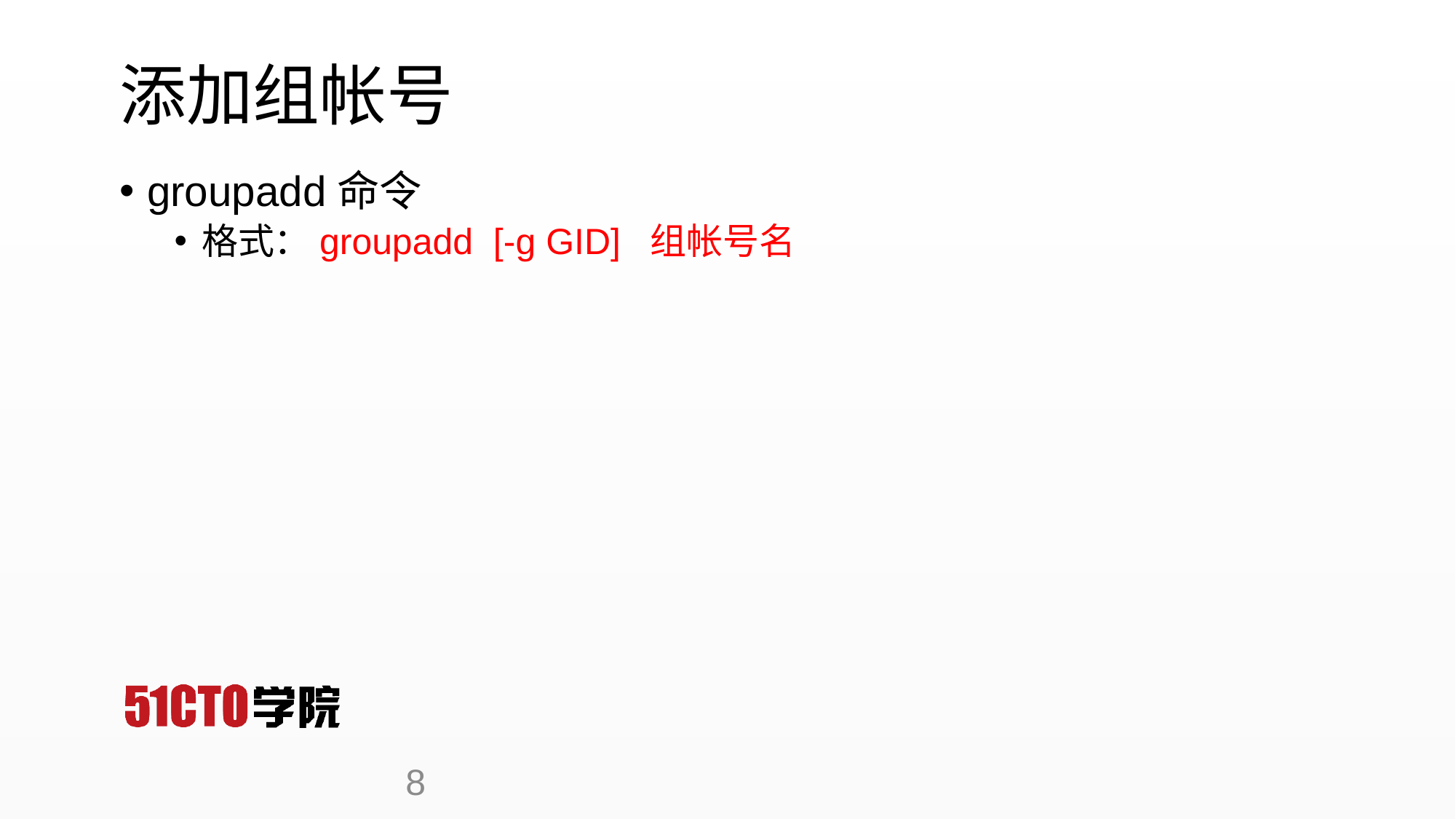

# 添加组帐号
groupadd命令
格式：groupadd  [-g GID]  组帐号名

8